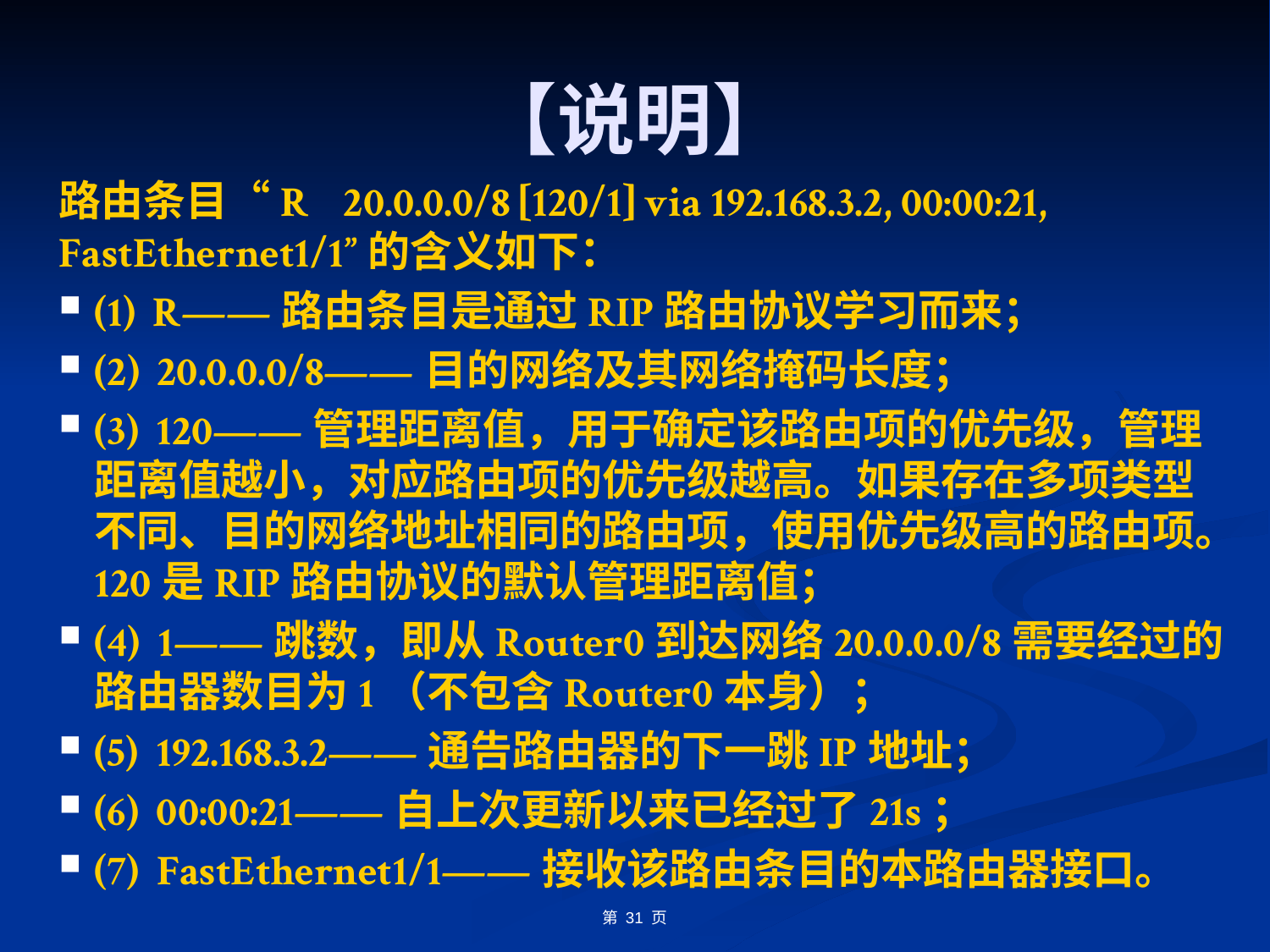

# 【说明】
路由条目“R    20.0.0.0/8 [120/1] via 192.168.3.2, 00:00:21, FastEthernet1/1”的含义如下：
(1)  R——路由条目是通过RIP路由协议学习而来；
(2)  20.0.0.0/8——目的网络及其网络掩码长度；
(3)  120——管理距离值，用于确定该路由项的优先级，管理距离值越小，对应路由项的优先级越高。如果存在多项类型不同、目的网络地址相同的路由项，使用优先级高的路由项。120是RIP路由协议的默认管理距离值；
(4)  1——跳数，即从Router0到达网络20.0.0.0/8需要经过的路由器数目为1（不包含Router0本身）；
(5)  192.168.3.2——通告路由器的下一跳IP地址；
(6)  00:00:21——自上次更新以来已经过了21s；
(7)  FastEthernet1/1——接收该路由条目的本路由器接口。
第 31 页